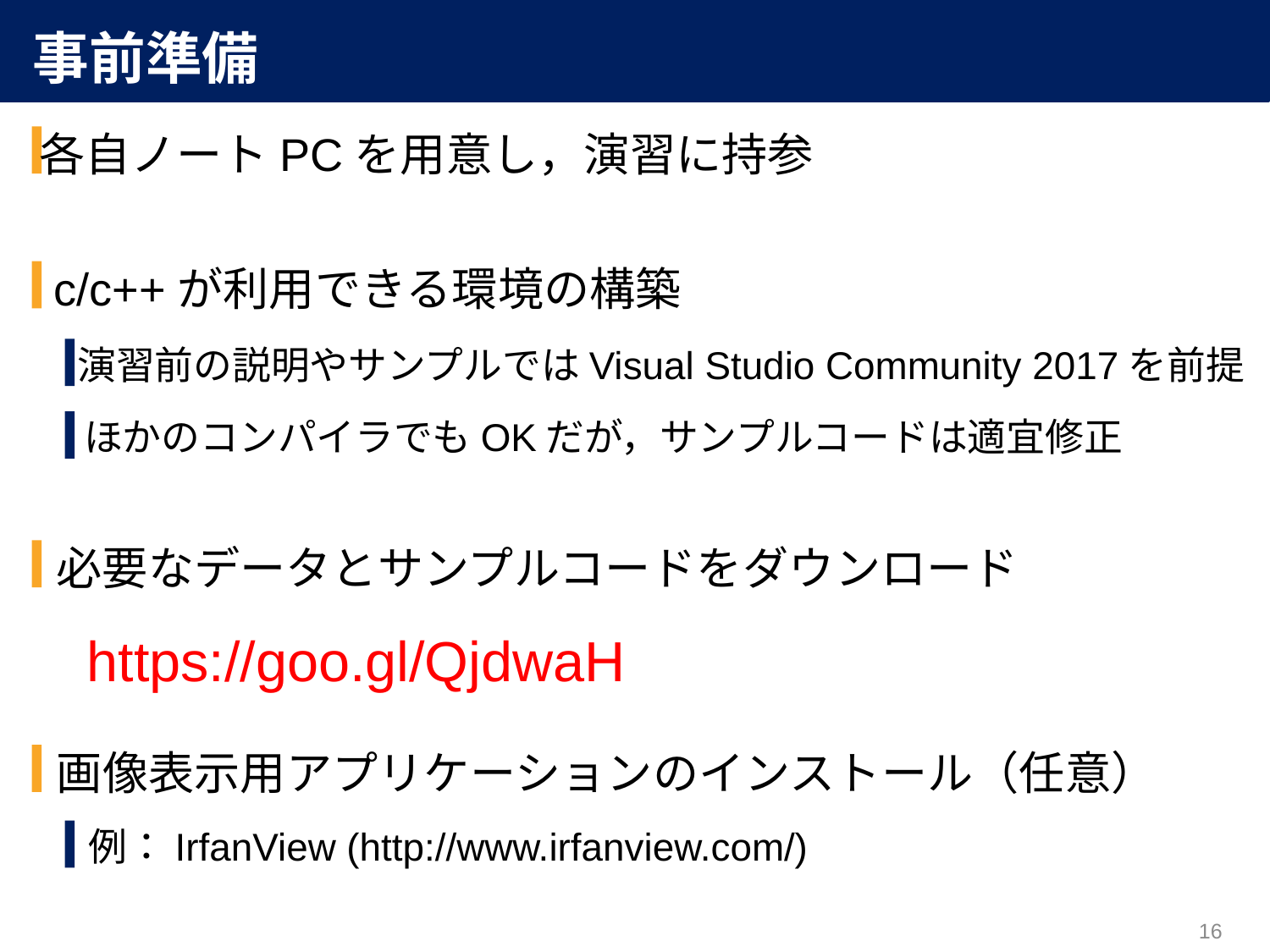

事前準備
各自ノートPCを用意し，演習に持参

c/c++が利用できる環境の構築

演習前の説明やサンプルではVisual Studio Community 2017を前提

ほかのコンパイラでもOKだが，サンプルコードは適宜修正

必要なデータとサンプルコードをダウンロード

https://goo.gl/QjdwaH
画像表示用アプリケーションのインストール（任意）

例：IrfanView (http://www.irfanview.com/)

16